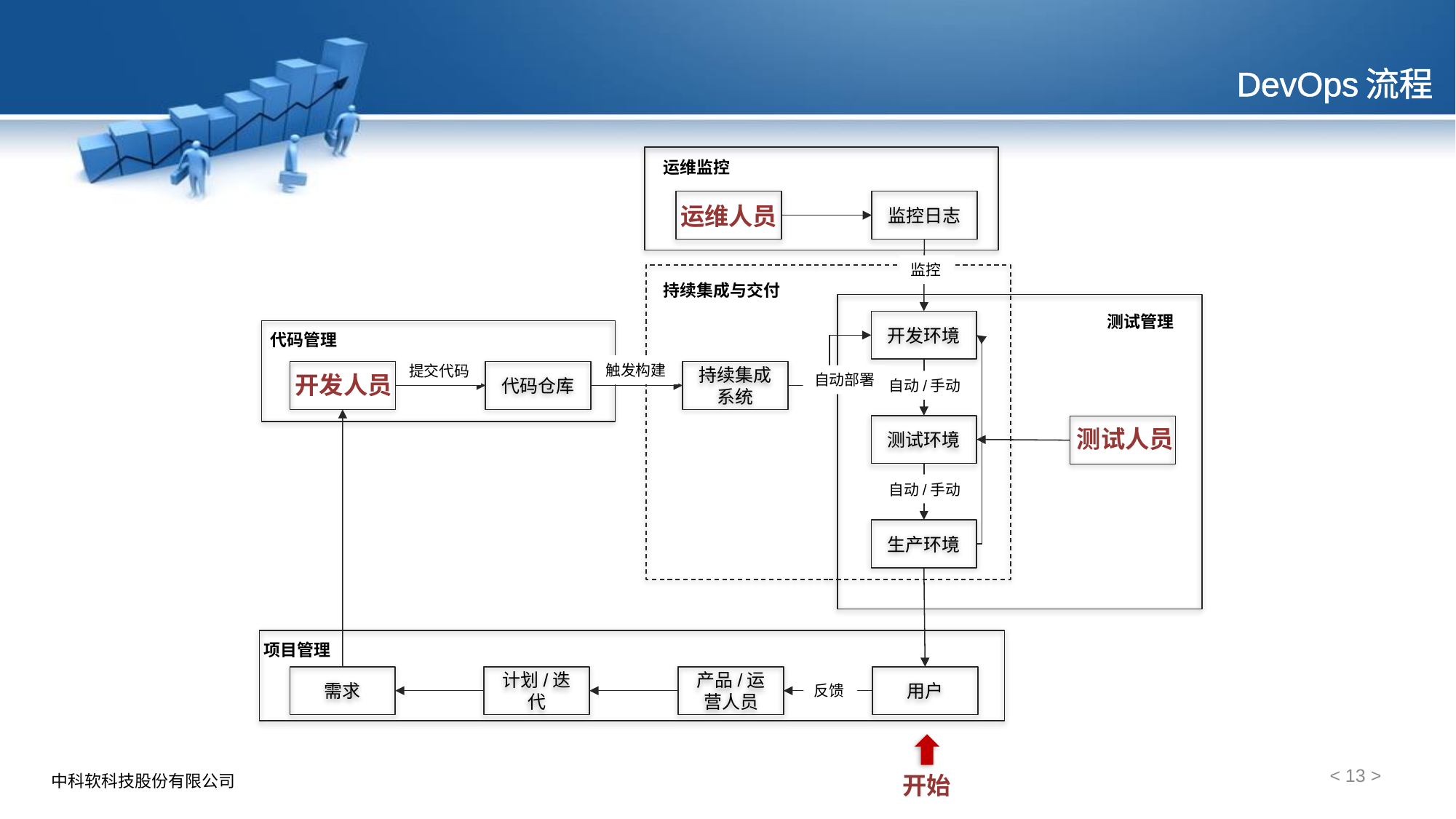

# DevOps流程

运维监控

监控日志
监控

持续集成与交付

测试管理
开发环境

代码管理
触发构建
提交代码

代码仓库
持续集成系统
自动部署
自动/手动
测试环境

自动/手动
生产环境

项目管理
需求
计划/迭代
产品/运营人员
用户
反馈
运维人员
开发人员
测试人员

开始